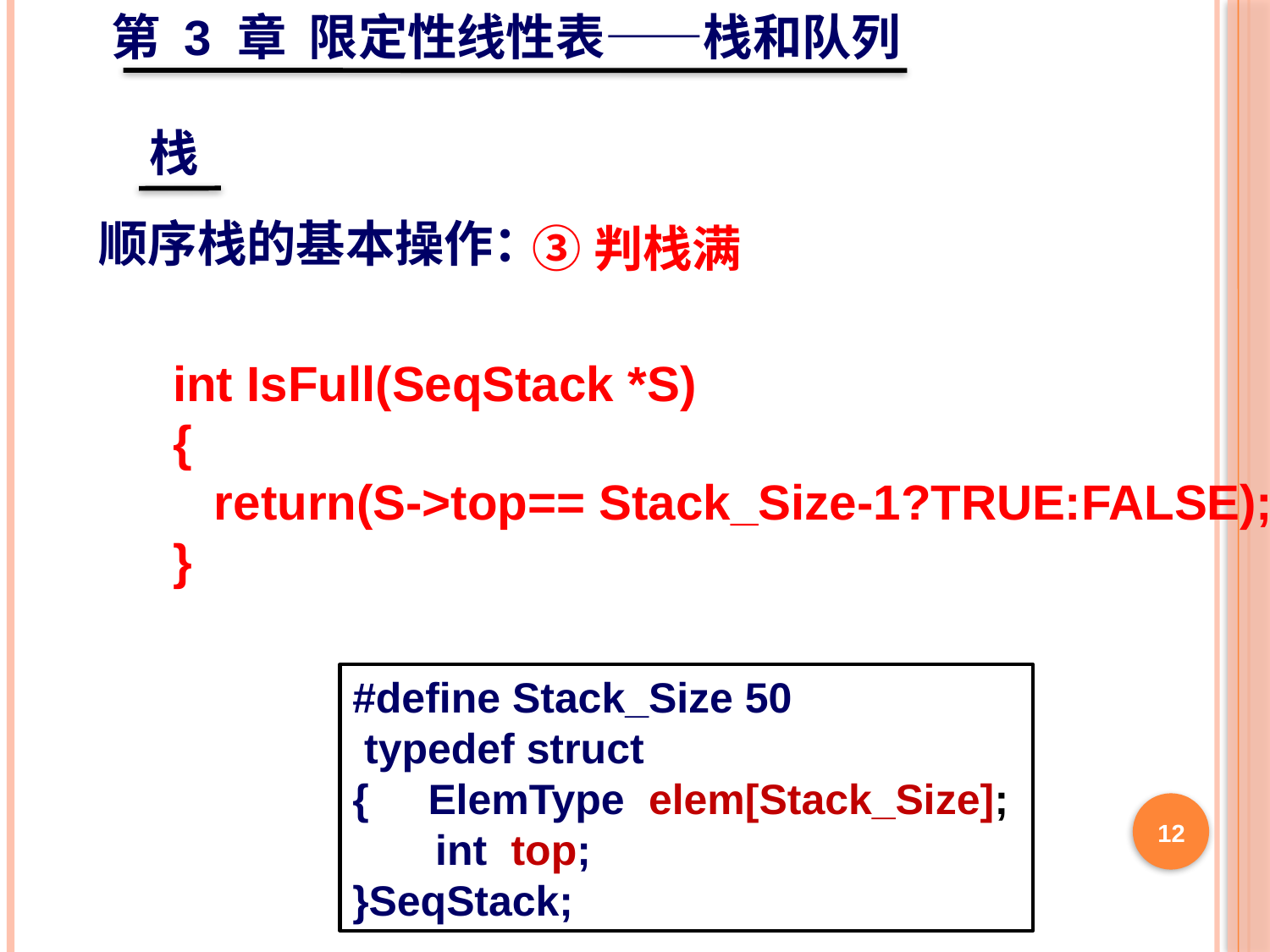

第 3 章  限定性线性表——栈和队列
栈
顺序栈的基本操作：
③判栈满
int IsFull(SeqStack *S)
{
   return(S->top== Stack_Size-1?TRUE:FALSE);
}
#define Stack_Size 50
 typedef struct
{     ElemType  elem[Stack_Size];
       int  top;
}SeqStack;
12